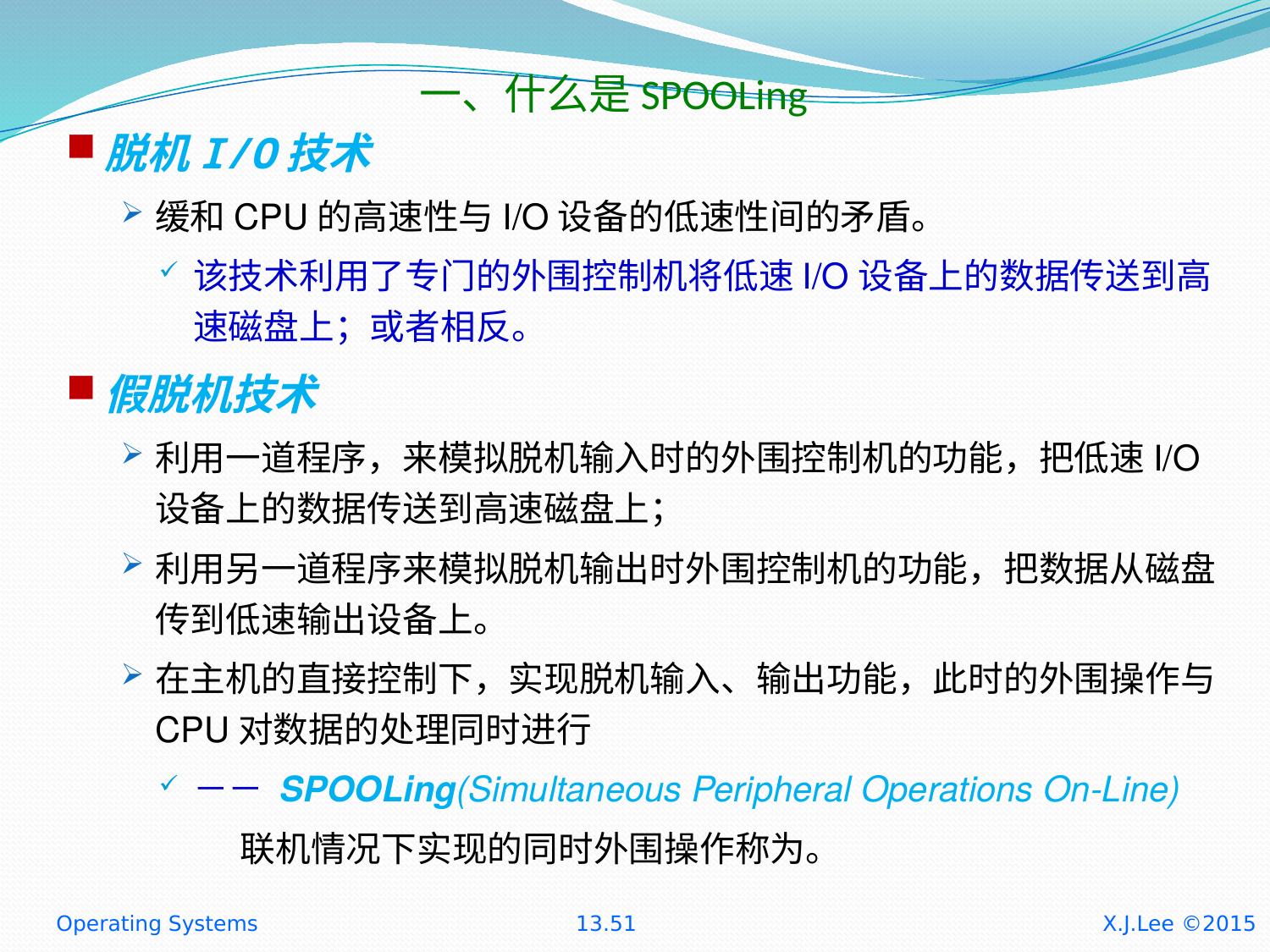

# 一、什么是SPOOLing
脱机I/O技术
缓和CPU的高速性与I/O设备的低速性间的矛盾。
该技术利用了专门的外围控制机将低速I/O设备上的数据传送到高速磁盘上；或者相反。
假脱机技术
利用一道程序，来模拟脱机输入时的外围控制机的功能，把低速I/O设备上的数据传送到高速磁盘上；
利用另一道程序来模拟脱机输出时外围控制机的功能，把数据从磁盘传到低速输出设备上。
在主机的直接控制下，实现脱机输入、输出功能，此时的外围操作与CPU对数据的处理同时进行
－－ SPOOLing(Simultaneous Peripheral Operations On-Line)
联机情况下实现的同时外围操作称为。
Operating Systems
13.51
X.J.Lee ©2015